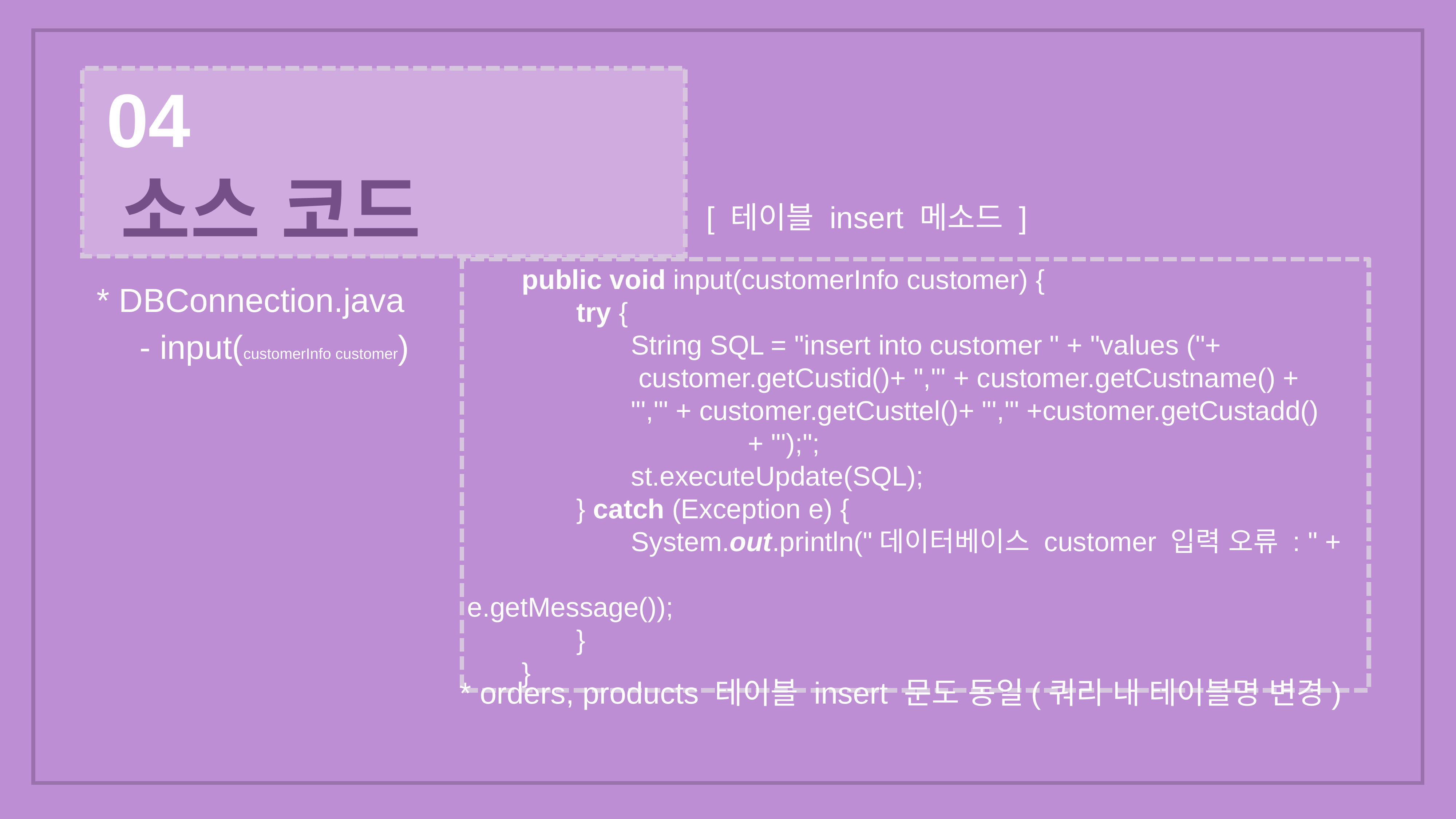

04
 소스 코드
[ 테이블 insert 메소드 ]
	public void input(customerInfo customer) {
		try {
			String SQL = "insert into customer " + "values ("+
			 customer.getCustid()+ ",'" + customer.getCustname() + 				"','" + customer.getCusttel()+ "','" +customer.getCustadd()
					 + "');";
			st.executeUpdate(SQL);
		} catch (Exception e) {
			System.out.println("데이터베이스 customer 입력 오류 : " + 														e.getMessage());
		}
	}
* DBConnection.java
- input(customerInfo customer)
* orders, products 테이블 insert 문도 동일(쿼리 내 테이블명 변경)